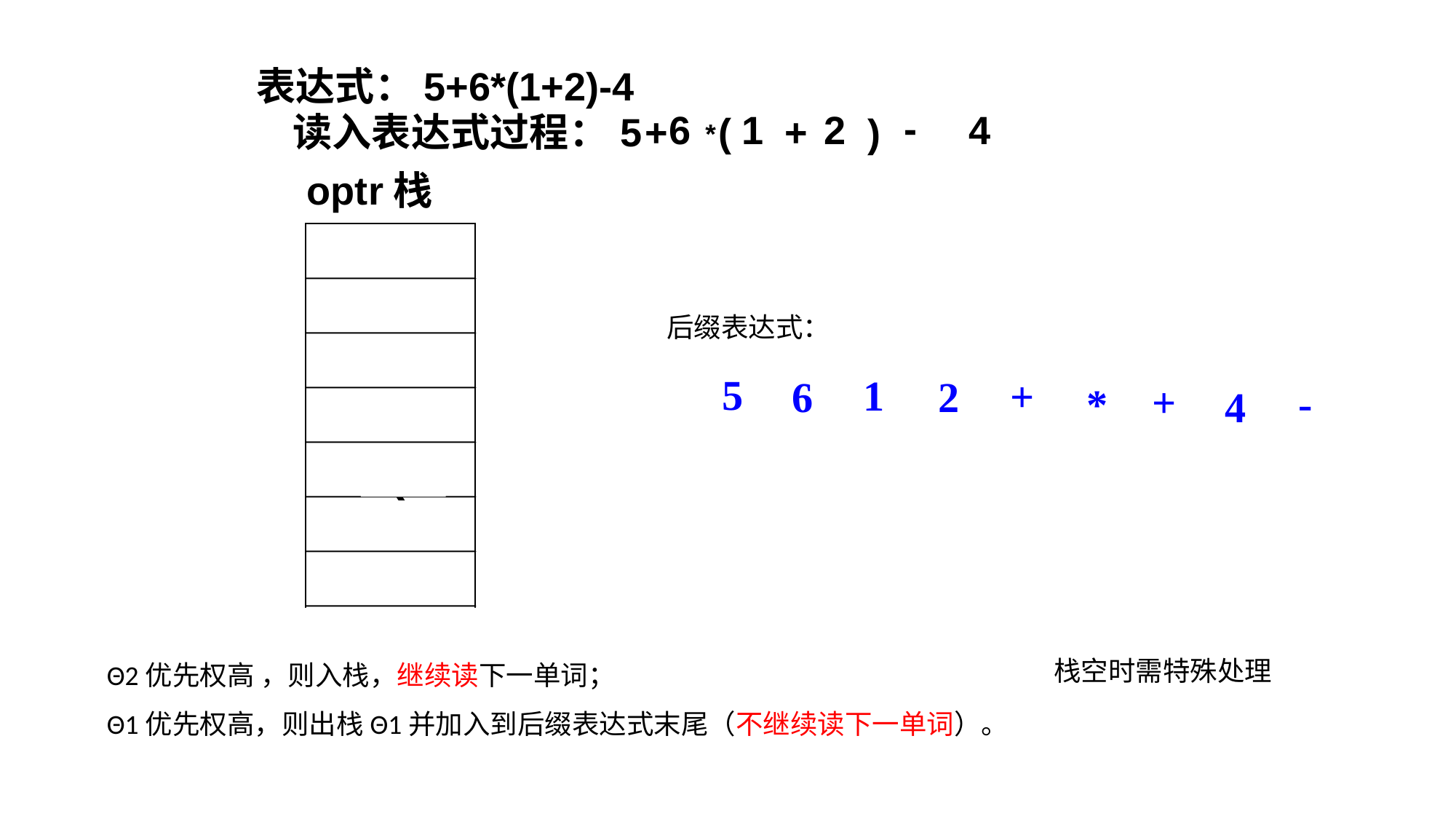

表达式：5+6*(1+2)-4
-
6
1
2
4
读入表达式过程：
5
+
(
+
)
*
optr栈

后缀表达式：
5
1
+
2
6
+
-
*
4
+

(

*

+
-

Θ2优先权高 ，则入栈，继续读下一单词；
Θ1优先权高，则出栈Θ1并加入到后缀表达式末尾（不继续读下一单词）。
栈空时需特殊处理